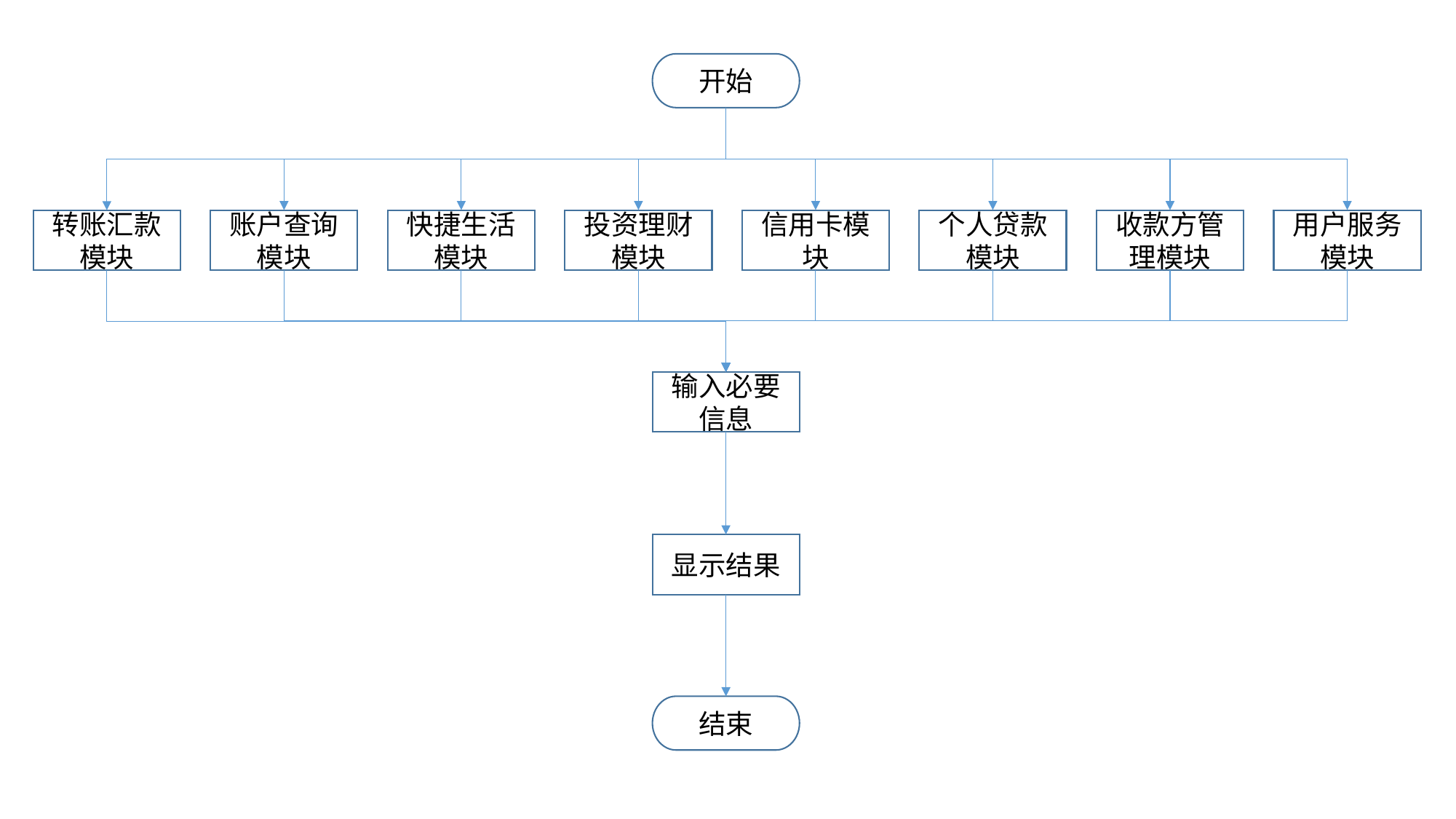

显示“失败信息”
开始
开始
账户查询模块
快捷生活模块
投资理财模块
信用卡模块
个人贷款模块
收款方管理模块
用户服务模块
转账汇款模块
输
输入必要信息
显示结果
有误?
有误?
有误?
有误?
有误?
结束
有误?
有误?
有误?